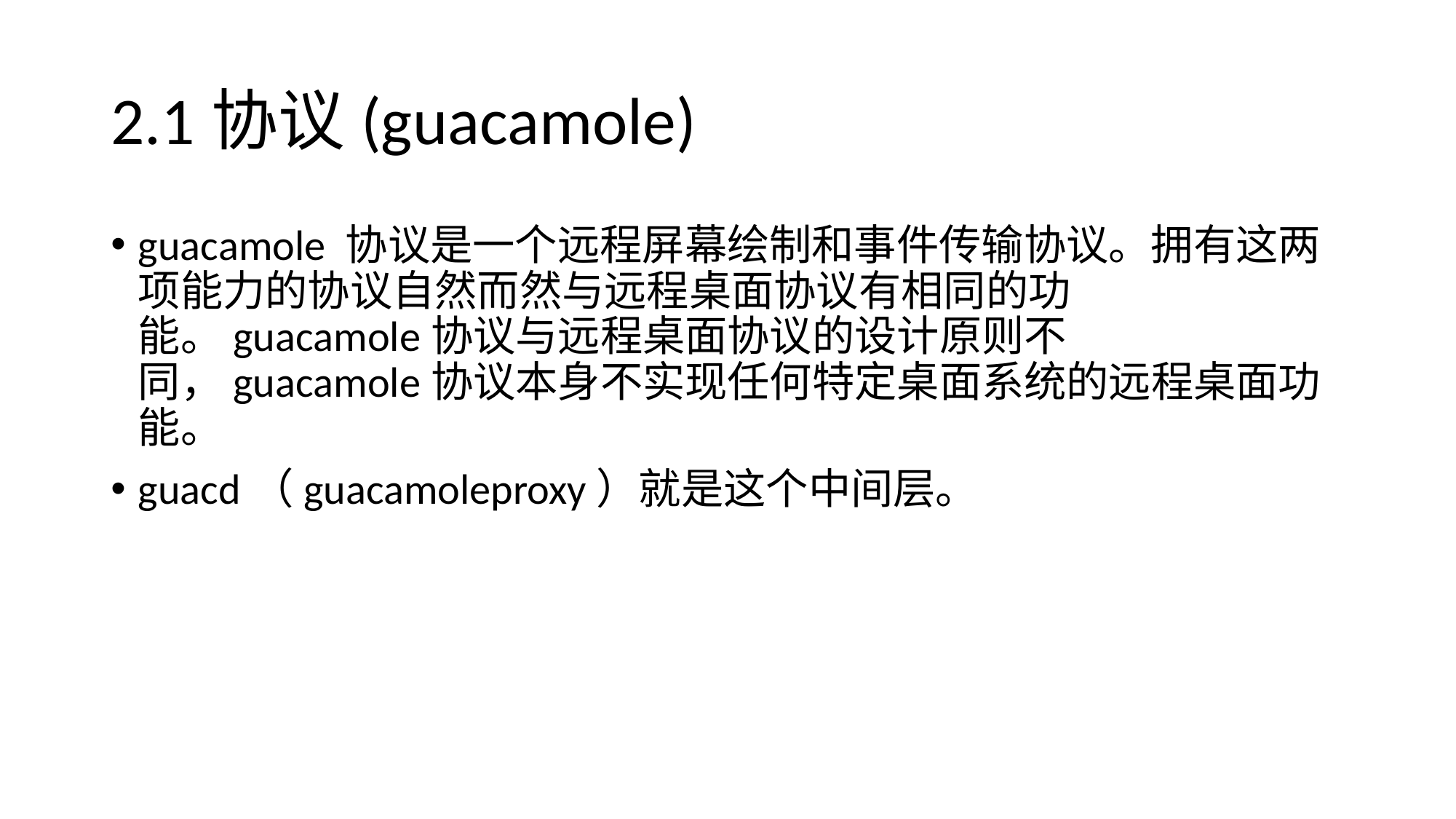

# 2.1协议(guacamole)
guacamole 协议是一个远程屏幕绘制和事件传输协议。拥有这两项能力的协议自然而然与远程桌面协议有相同的功能。guacamole协议与远程桌面协议的设计原则不同，guacamole协议本身不实现任何特定桌面系统的远程桌面功能。
guacd（guacamoleproxy）就是这个中间层。